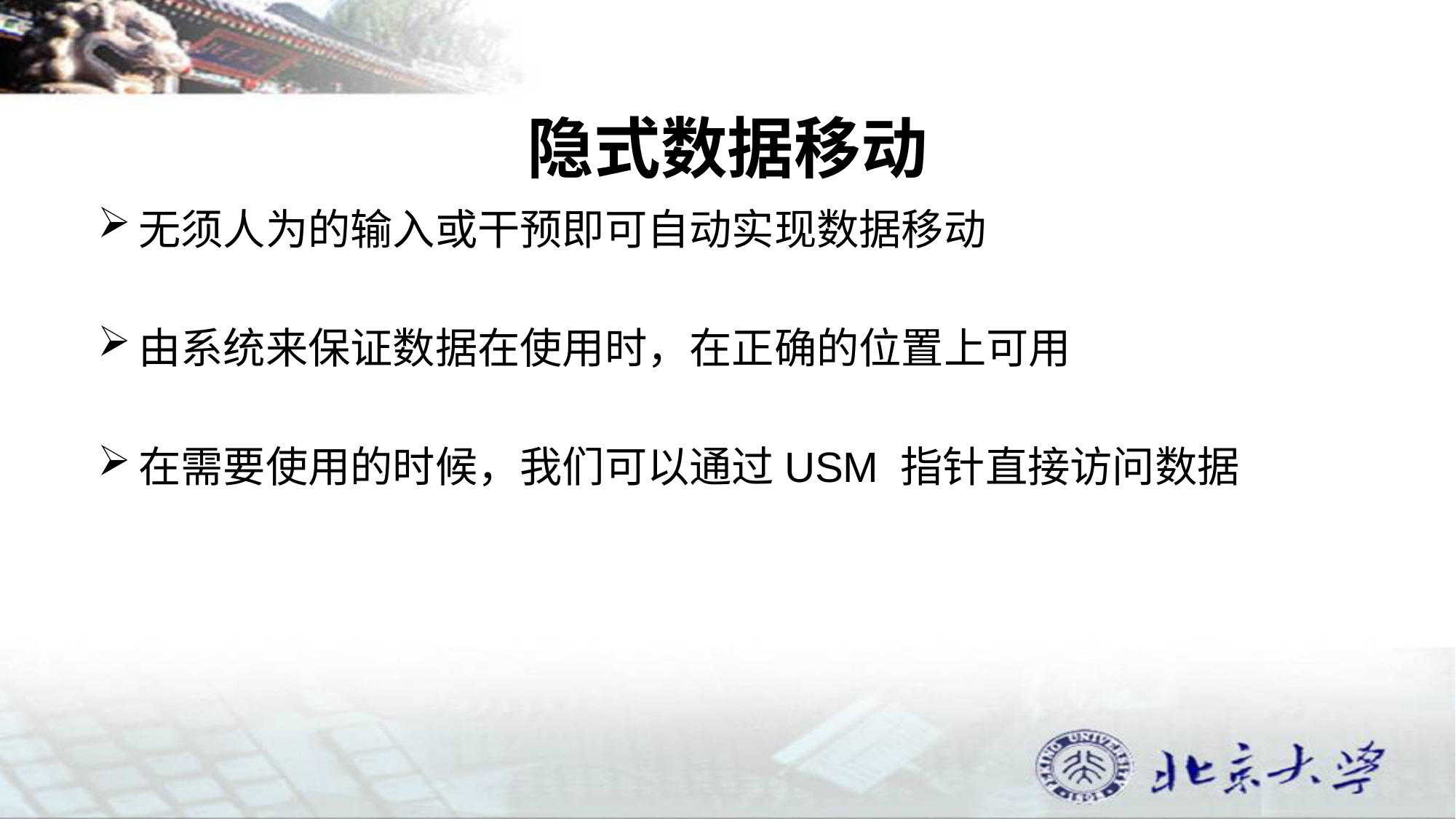

# 隐式数据移动
无须人为的输入或干预即可自动实现数据移动

由系统来保证数据在使用时，在正确的位置上可用

在需要使用的时候，我们可以通过USM 指针直接访问数据